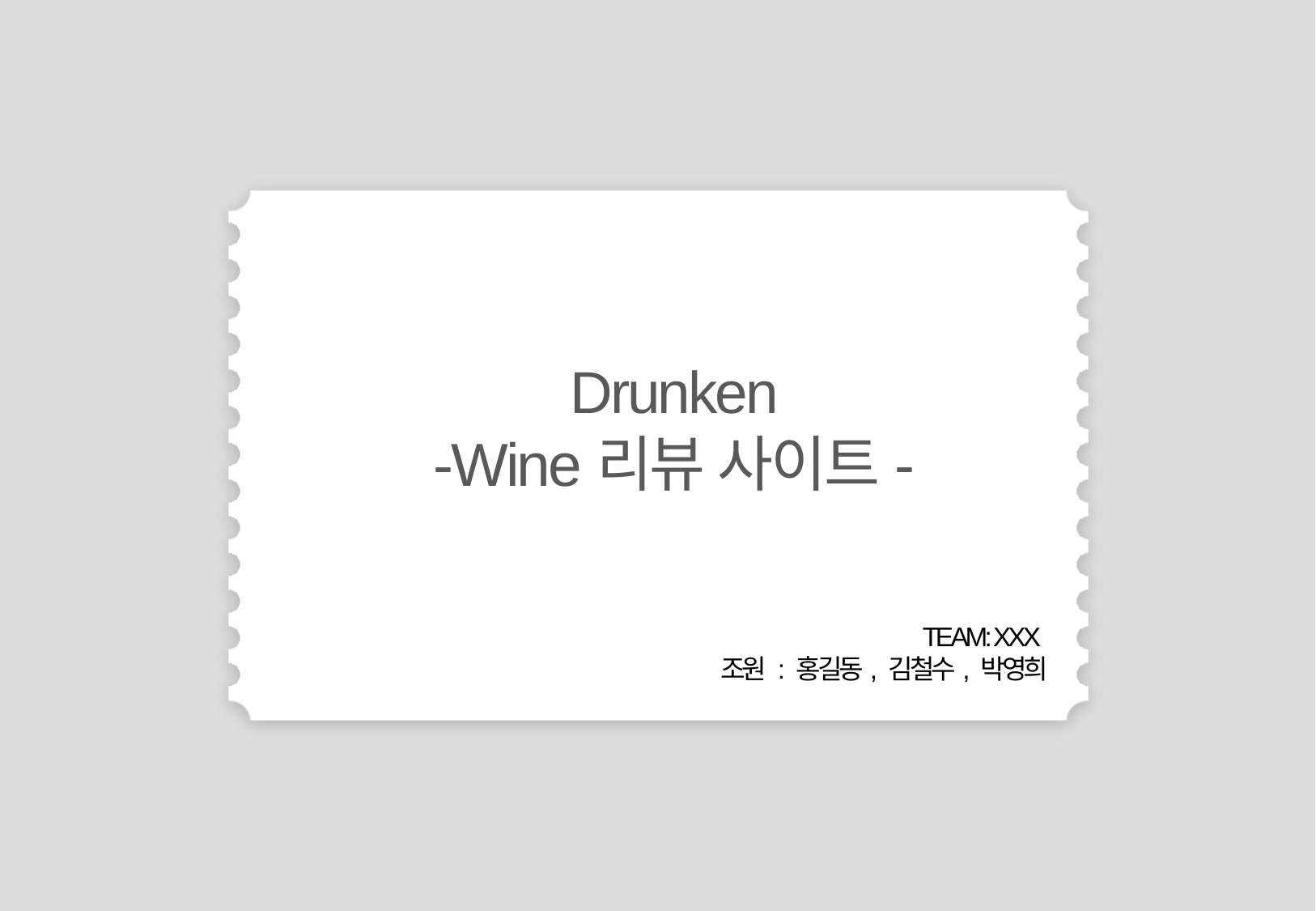

Drunken
-Wine리뷰 사이트-
TEAM: XXX
조원 : 홍길동, 김철수, 박영희